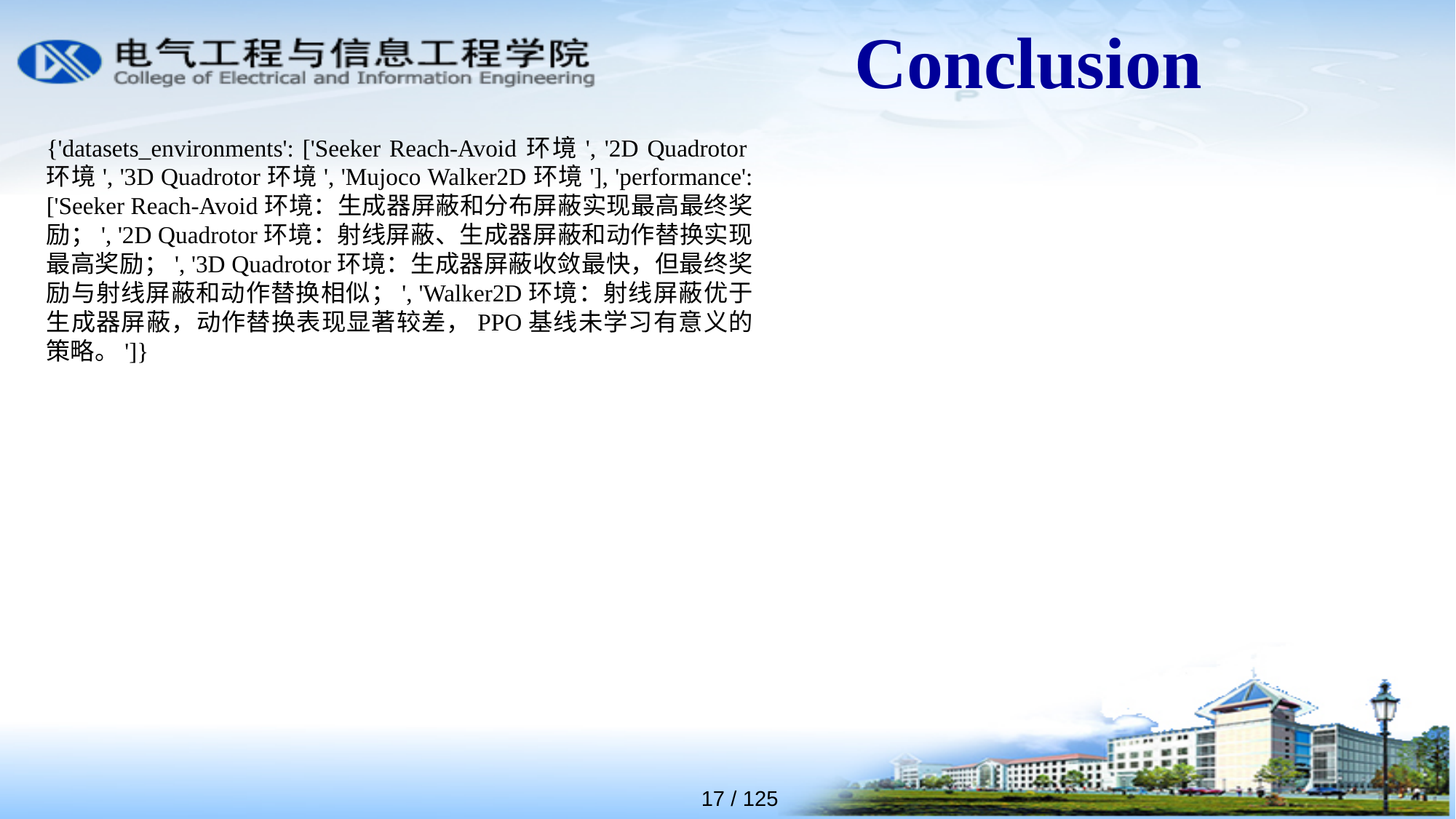

Conclusion
{'datasets_environments': ['Seeker Reach-Avoid环境', '2D Quadrotor环境', '3D Quadrotor环境', 'Mujoco Walker2D环境'], 'performance': ['Seeker Reach-Avoid环境：生成器屏蔽和分布屏蔽实现最高最终奖励；', '2D Quadrotor环境：射线屏蔽、生成器屏蔽和动作替换实现最高奖励；', '3D Quadrotor环境：生成器屏蔽收敛最快，但最终奖励与射线屏蔽和动作替换相似；', 'Walker2D环境：射线屏蔽优于生成器屏蔽，动作替换表现显著较差，PPO基线未学习有意义的策略。']}
17 / 125